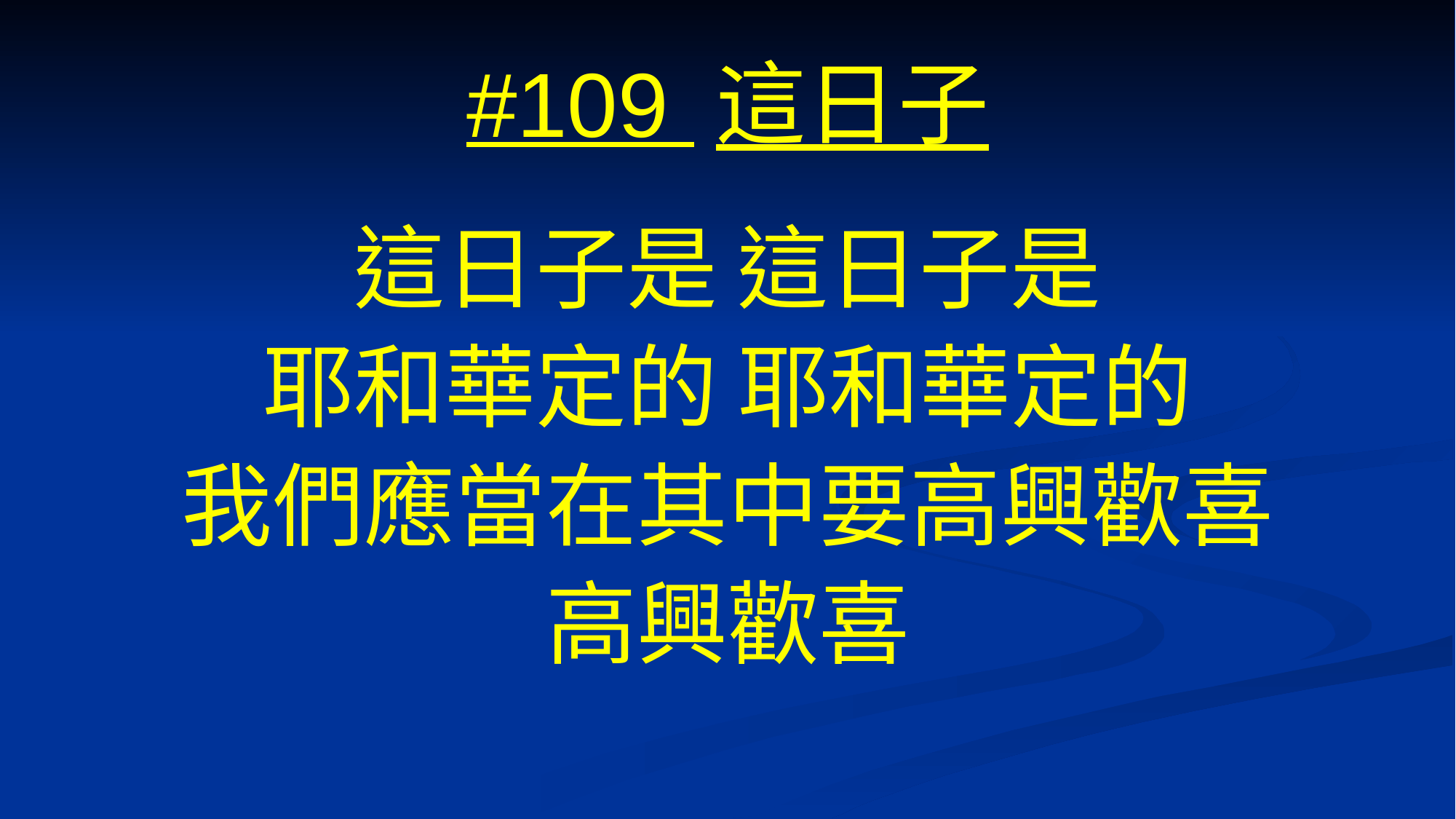

# #109 這日子
這日子是 這日子是
耶和華定的 耶和華定的
我們應當在其中要高興歡喜
高興歡喜